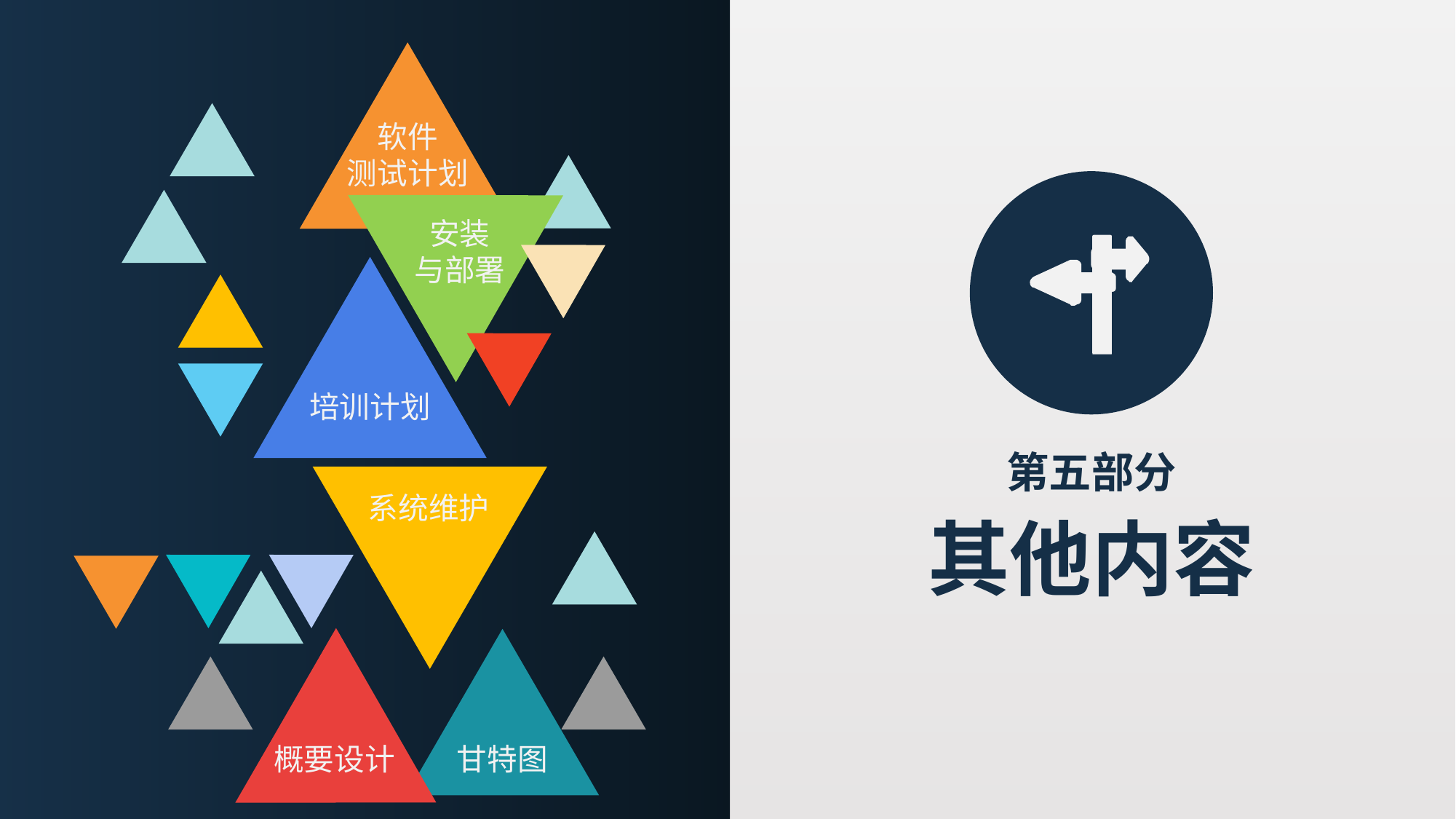

软件
测试计划

安装
与部署

培训计划
第五部分

系统维护
其他内容

甘特图
概要设计